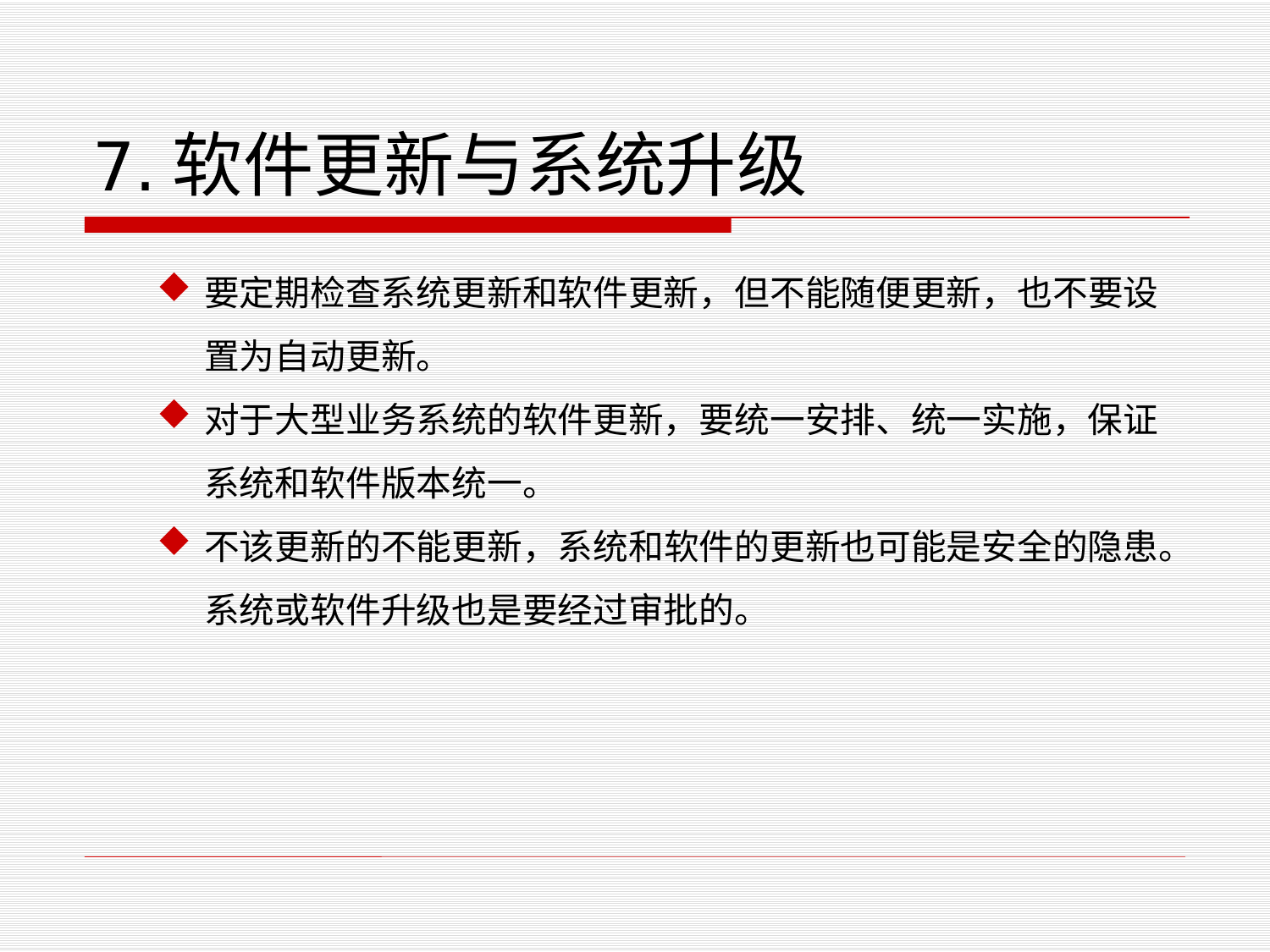

# 7.软件更新与系统升级
要定期检查系统更新和软件更新，但不能随便更新，也不要设置为自动更新。
对于大型业务系统的软件更新，要统一安排、统一实施，保证系统和软件版本统一。
不该更新的不能更新，系统和软件的更新也可能是安全的隐患。系统或软件升级也是要经过审批的。